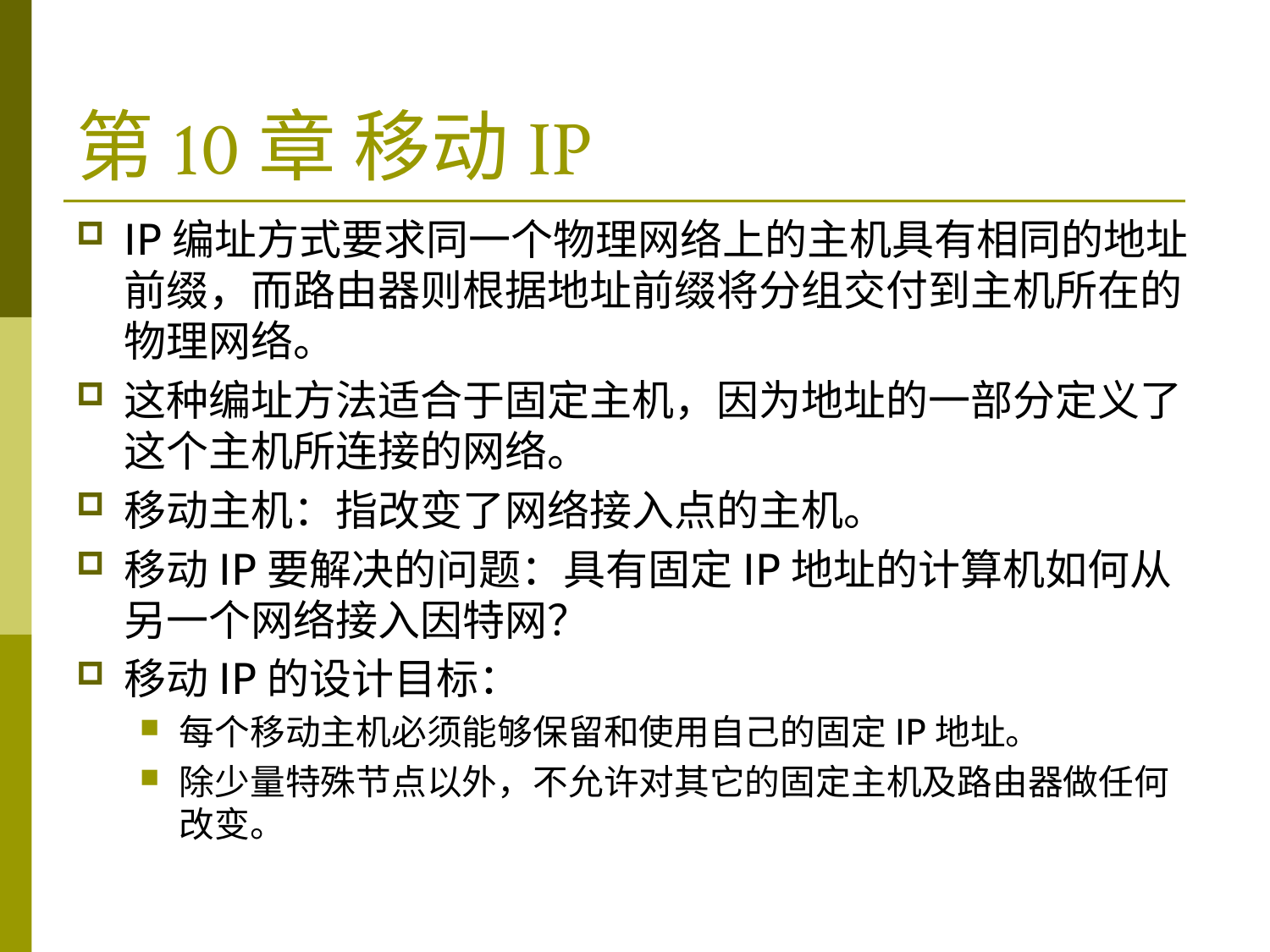

# 第10章 移动IP
IP编址方式要求同一个物理网络上的主机具有相同的地址前缀，而路由器则根据地址前缀将分组交付到主机所在的物理网络。
这种编址方法适合于固定主机，因为地址的一部分定义了这个主机所连接的网络。
移动主机：指改变了网络接入点的主机。
移动IP要解决的问题：具有固定IP地址的计算机如何从另一个网络接入因特网？
移动IP的设计目标：
每个移动主机必须能够保留和使用自己的固定IP地址。
除少量特殊节点以外，不允许对其它的固定主机及路由器做任何改变。